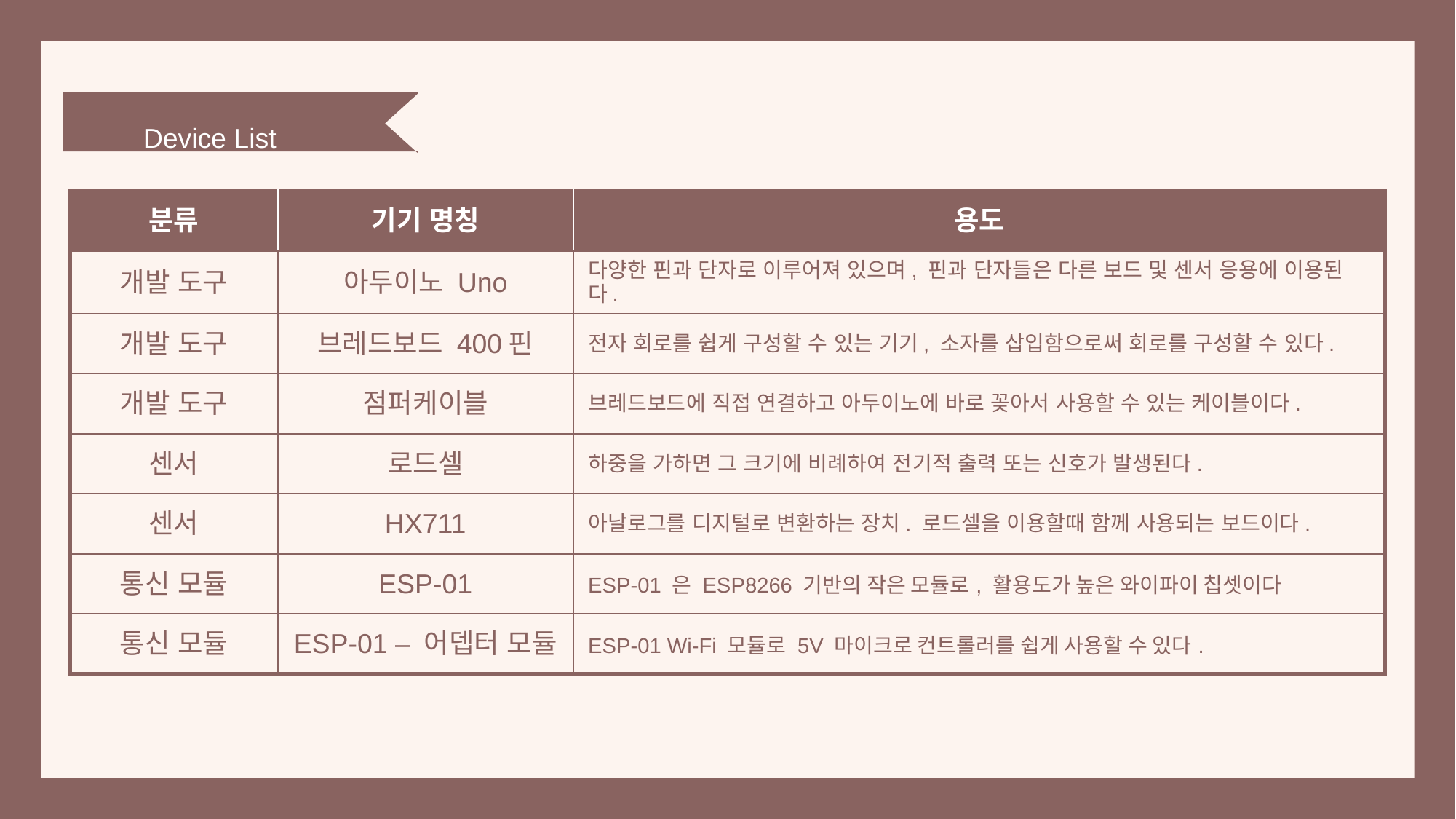

Device List
| 분류 | 기기 명칭 | 용도 |
| --- | --- | --- |
| 개발 도구 | 아두이노 Uno | 다양한 핀과 단자로 이루어져 있으며, 핀과 단자들은 다른 보드 및 센서 응용에 이용된다. |
| 개발 도구 | 브레드보드 400핀 | 전자 회로를 쉽게 구성할 수 있는 기기, 소자를 삽입함으로써 회로를 구성할 수 있다. |
| 개발 도구 | 점퍼케이블 | 브레드보드에 직접 연결하고 아두이노에 바로 꽂아서 사용할 수 있는 케이블이다. |
| 센서 | 로드셀 | 하중을 가하면 그 크기에 비례하여 전기적 출력 또는 신호가 발생된다. |
| 센서 | HX711 | 아날로그를 디지털로 변환하는 장치. 로드셀을 이용할때 함께 사용되는 보드이다. |
| 통신 모듈 | ESP-01 | ESP-01 은 ESP8266 기반의 작은 모듈로, 활용도가 높은 와이파이 칩셋이다 |
| 통신 모듈 | ESP-01 – 어뎁터 모듈 | ESP-01 Wi-Fi 모듈로 5V 마이크로 컨트롤러를 쉽게 사용할 수 있다. |